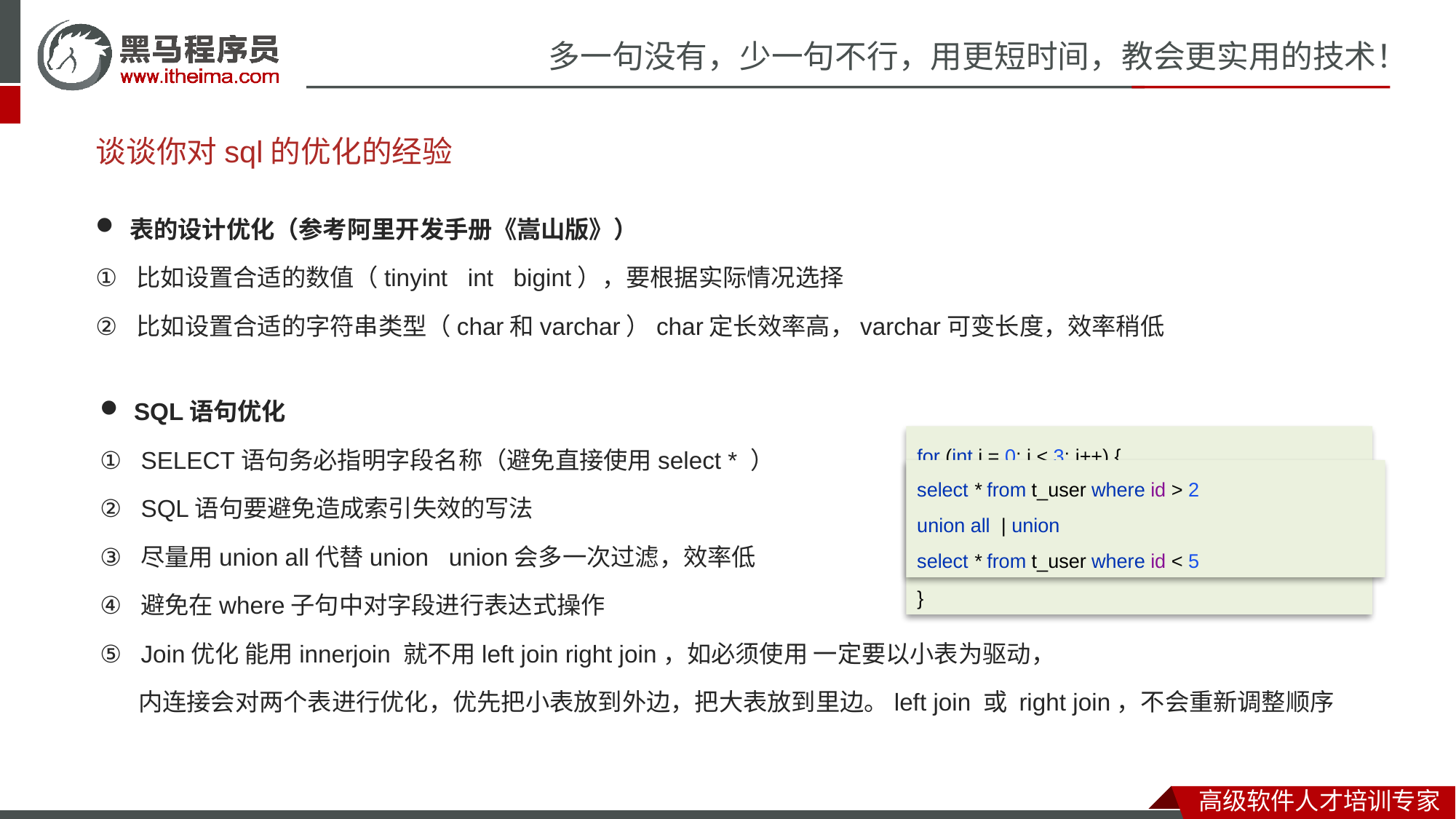

# 谈谈你对sql的优化的经验
表的设计优化（参考阿里开发手册《嵩山版》）
比如设置合适的数值（tinyint   int   bigint），要根据实际情况选择
比如设置合适的字符串类型（char和varchar）char定长效率高，varchar可变长度，效率稍低
SQL语句优化
SELECT语句务必指明字段名称（避免直接使用select * ）
SQL语句要避免造成索引失效的写法
尽量用union all代替union   union会多一次过滤，效率低
避免在where子句中对字段进行表达式操作
Join优化 能用innerjoin 就不用left join right join，如必须使用 一定要以小表为驱动，
      内连接会对两个表进行优化，优先把小表放到外边，把大表放到里边。left join 或 right join，不会重新调整顺序

for (int i = 0; i < 3; i++) {
    for (int j = 0; j < 1000; j++) {
    }
}
select * from t_user where id > 2
union all  | union
select * from t_user where id < 5